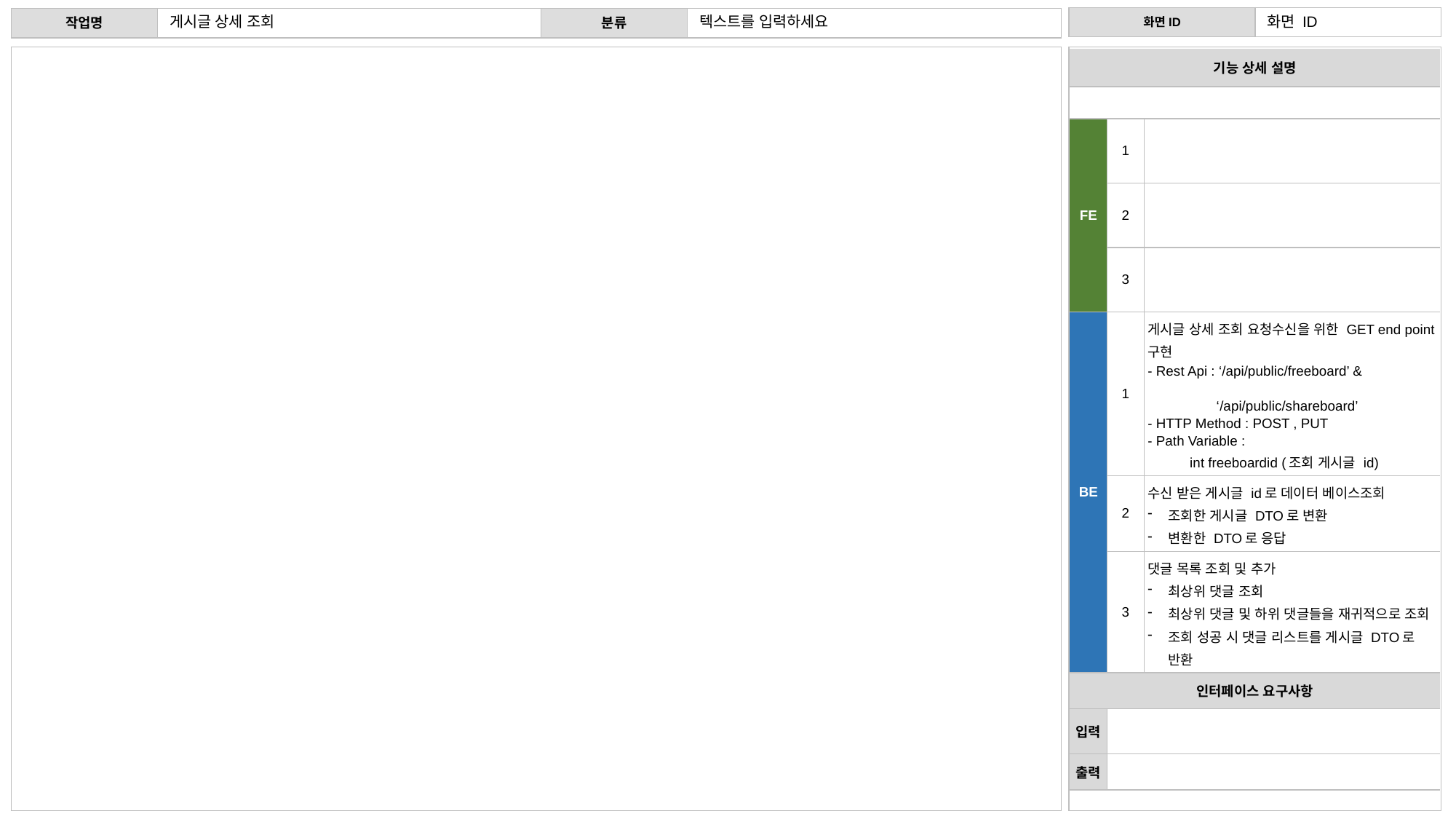

게시글 상세 조회
텍스트를 입력하세요
화면 ID
| 기능 상세 설명 | 기능 상세 설명 |  |
| --- | --- | --- |
|  | 서비스 이용을 위한 회원 가입 | 서비스 이용을 위한 회원 가입 |
| FE | 1 |  |
|  | 2 |  |
|  | 3 |  |
| BE | 1 | 게시글 상세 조회 요청수신을 위한 GET end point 구현 - Rest Api : ‘/api/public/freeboard’ & ‘/api/public/shareboard’ - HTTP Method : POST , PUT - Path Variable : int freeboardid (조회 게시글 id) |
|  | 2 | 수신 받은 게시글 id로 데이터 베이스조회 조회한 게시글 DTO로 변환 변환한 DTO로 응답 |
|  | 3 | 댓글 목록 조회 및 추가 최상위 댓글 조회 최상위 댓글 및 하위 댓글들을 재귀적으로 조회 조회 성공 시 댓글 리스트를 게시글 DTO로 반환 |
| 인터페이스 요구사항 | 인터페이스 요구사항 |  |
| 입력 |  | 이메일(아이디), 이름, 비밀번호, 비밀번호 확인 입력 후 회원 가입 버튼 클릭 |
| 출력 |  | 로그인 페이지 |